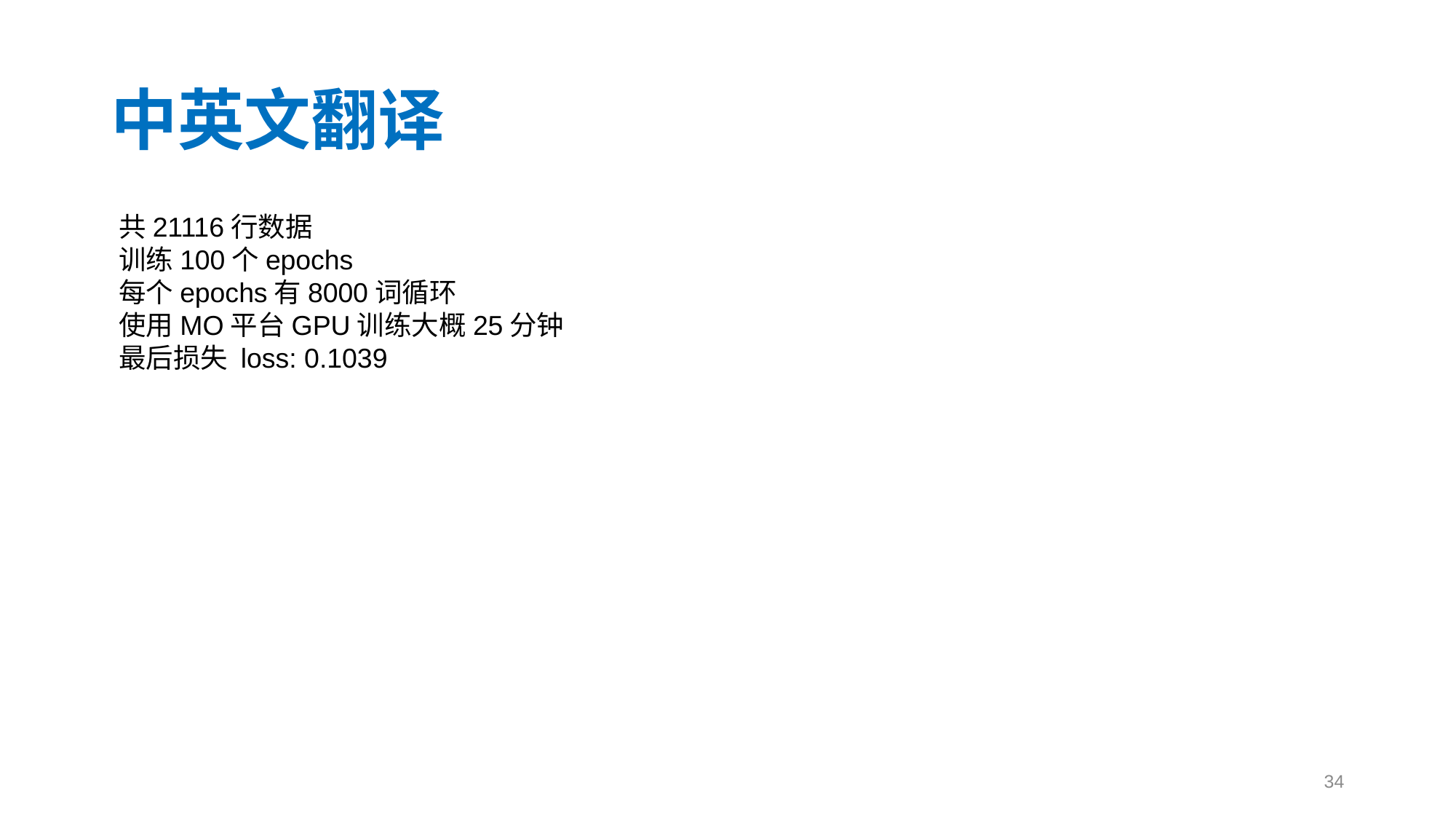

# 中英文翻译
共21116行数据
训练100个epochs
每个epochs有8000词循环
使用MO平台GPU训练大概25分钟
最后损失 loss: 0.1039

34